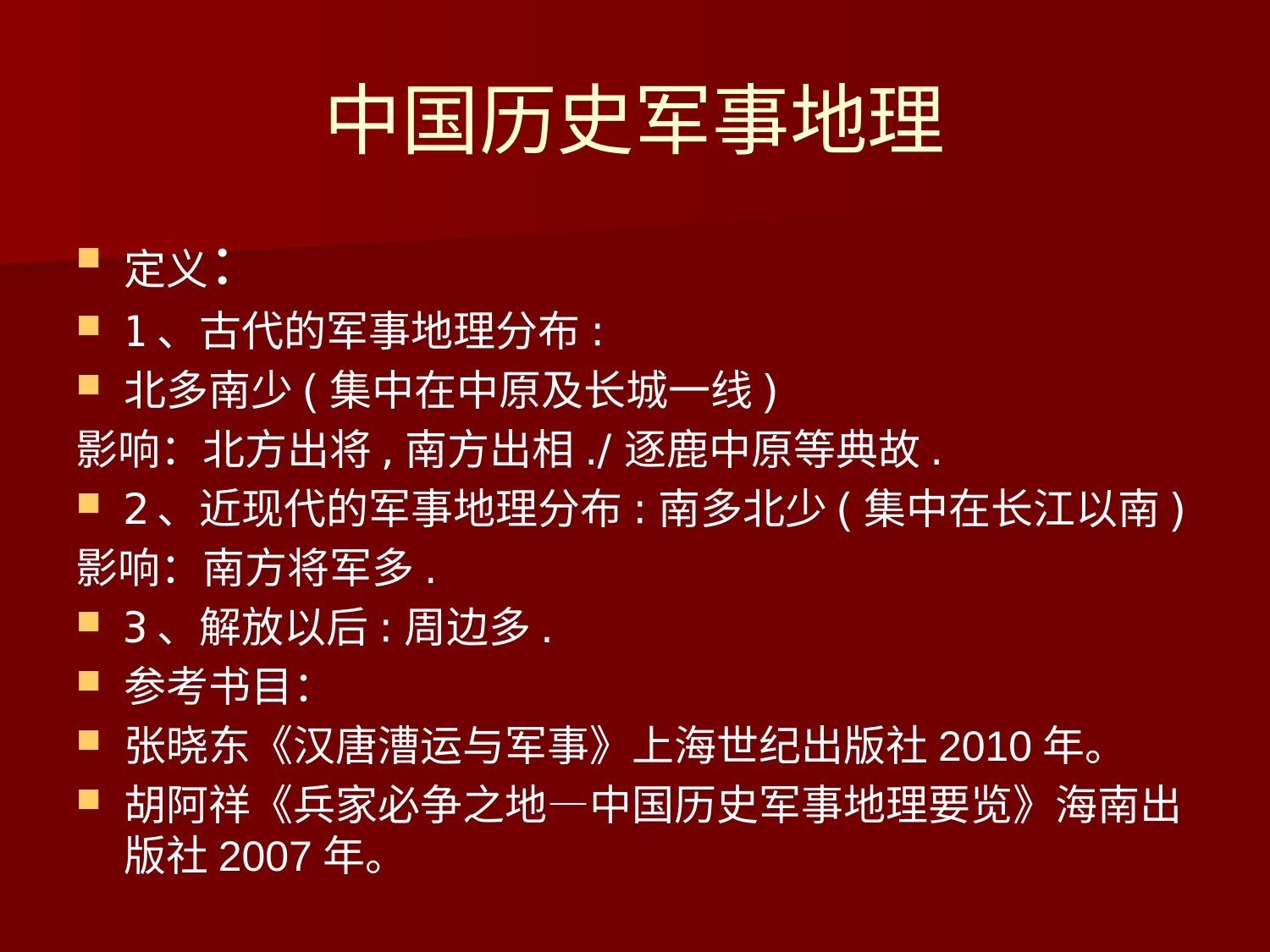

# 中国历史军事地理
定义：
1、古代的军事地理分布:
北多南少(集中在中原及长城一线)
影响：北方出将,南方出相./逐鹿中原等典故.
2、近现代的军事地理分布:南多北少(集中在长江以南)
影响：南方将军多.
3、解放以后:周边多.
参考书目：
张晓东《汉唐漕运与军事》上海世纪出版社2010年。
胡阿祥《兵家必争之地—中国历史军事地理要览》海南出版社2007年。